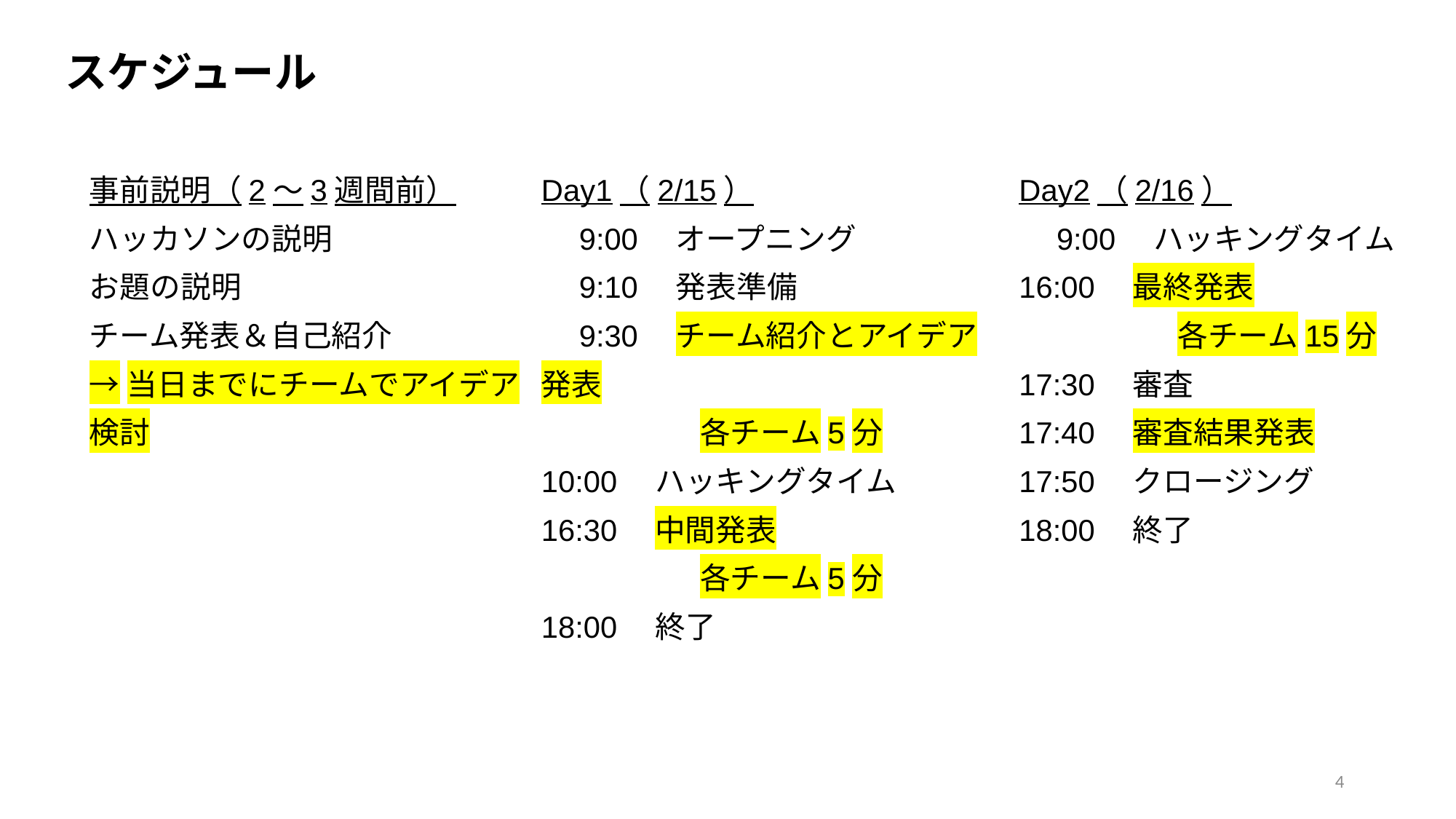

スケジュール
事前説明（2～3週間前）
ハッカソンの説明
お題の説明
チーム発表＆自己紹介
→当日までにチームでアイデア検討

Day1（2/15）
　9:00　オープニング
　9:10　発表準備
　9:30　チーム紹介とアイデア発表
　　　　　 各チーム5分
10:00　ハッキングタイム
16:30　中間発表
　　　　　 各チーム5分
18:00　終了

Day2（2/16）
　9:00　ハッキングタイム
16:00　最終発表
　　　　　 各チーム15分
17:30　審査
17:40　審査結果発表
17:50　クロージング
18:00　終了
4